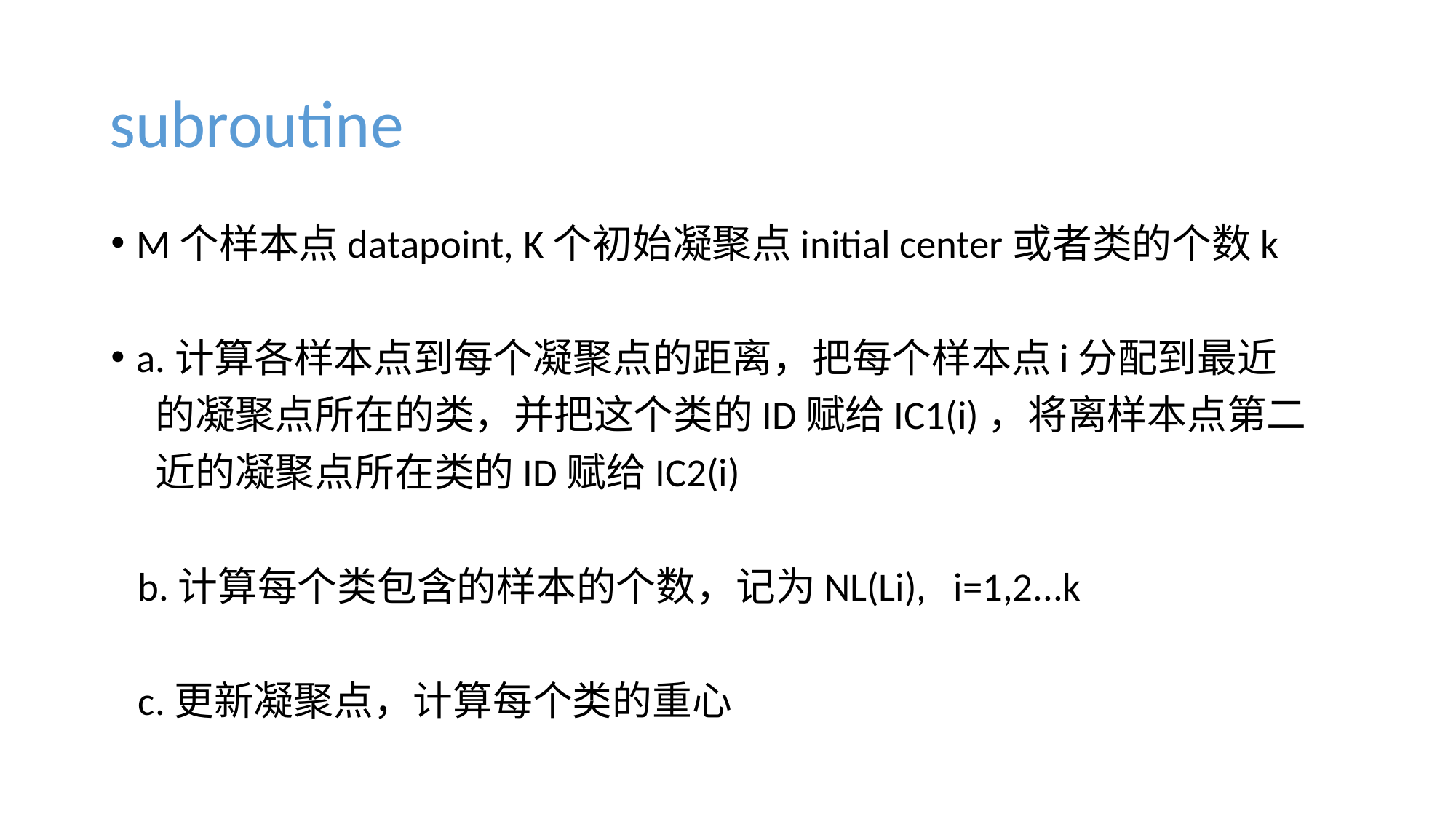

# subroutine
M个样本点datapoint, K个初始凝聚点initial center或者类的个数k

a.计算各样本点到每个凝聚点的距离，把每个样本点i分配到最近
    的凝聚点所在的类，并把这个类的ID赋给IC1(i)，将离样本点第二
    近的凝聚点所在类的ID赋给IC2(i)

   b.计算每个类包含的样本的个数，记为NL(Li),   i=1,2...k

   c.更新凝聚点，计算每个类的重心